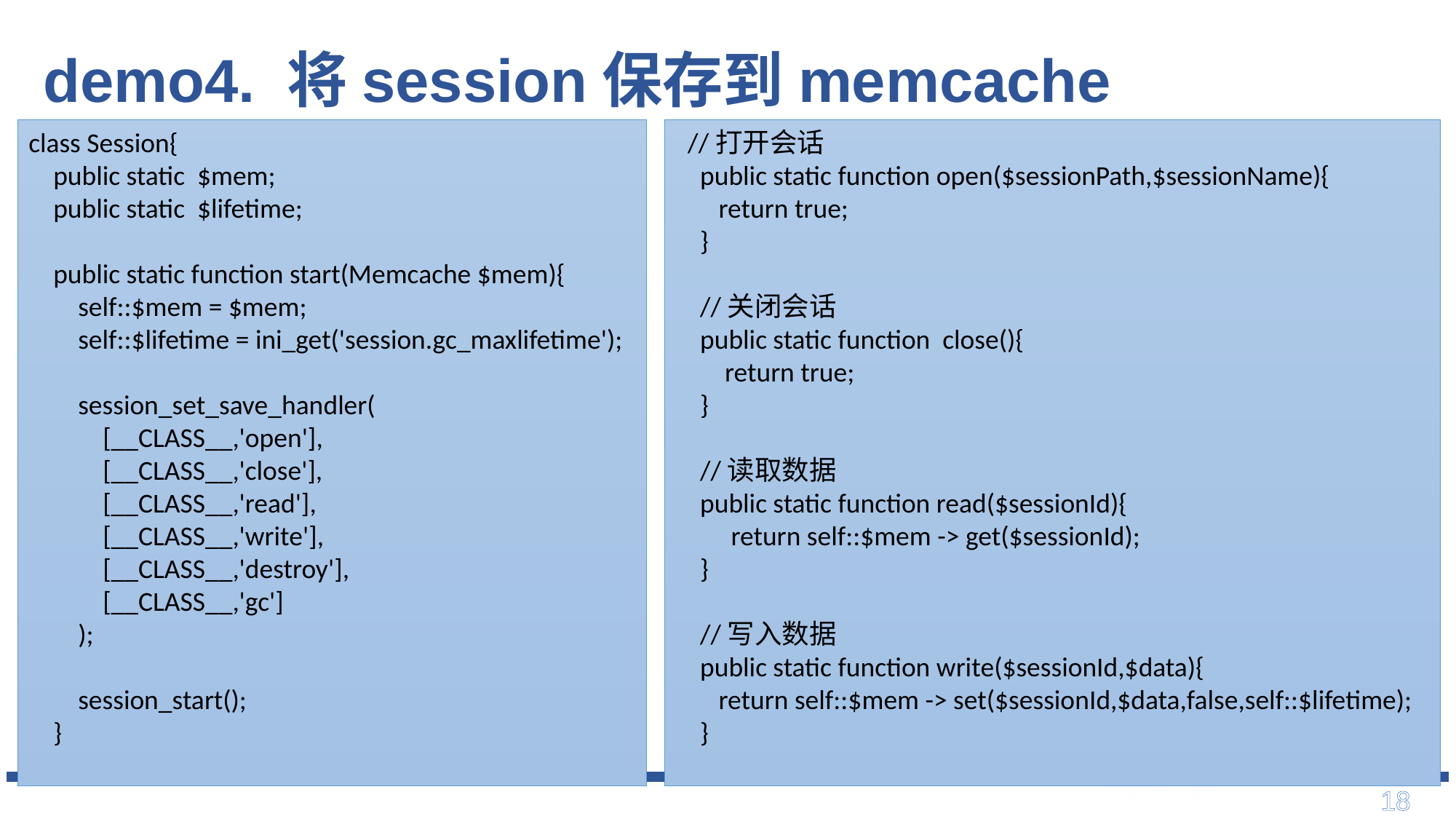

# demo4. 将session保存到memcache
class Session{
    public static  $mem;
    public static  $lifetime;

    public static function start(Memcache $mem){
        self::$mem = $mem;
        self::$lifetime = ini_get('session.gc_maxlifetime');

        session_set_save_handler(
            [__CLASS__,'open'],
            [__CLASS__,'close'],
            [__CLASS__,'read'],
            [__CLASS__,'write'],
            [__CLASS__,'destroy'],
            [__CLASS__,'gc']
        );

        session_start();
    }

  //打开会话
    public static function open($sessionPath,$sessionName){
       return true;
    }

    //关闭会话
    public static function  close(){
        return true;
    }

    //读取数据
    public static function read($sessionId){
         return self::$mem -> get($sessionId);
    }

    //写入数据
    public static function write($sessionId,$data){
       return self::$mem -> set($sessionId,$data,false,self::$lifetime);
    }